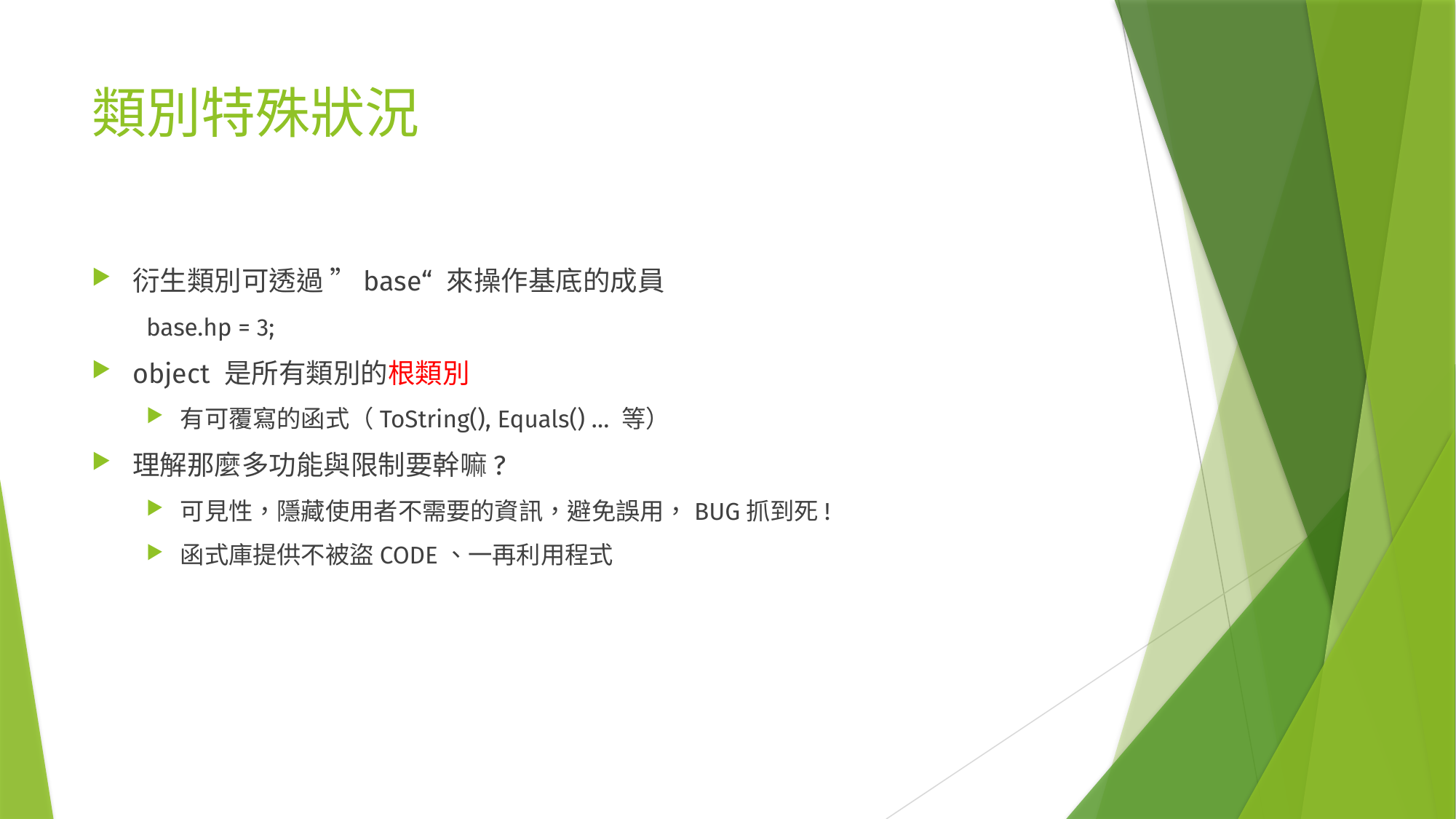

# 類別特殊狀況
衍生類別可透過 ”base“ 來操作基底的成員
base.hp = 3;
object 是所有類別的根類別
有可覆寫的函式（ToString(), Equals() … 等）
理解那麼多功能與限制要幹嘛?
可見性，隱藏使用者不需要的資訊，避免誤用，BUG抓到死!
函式庫提供不被盜CODE、一再利用程式